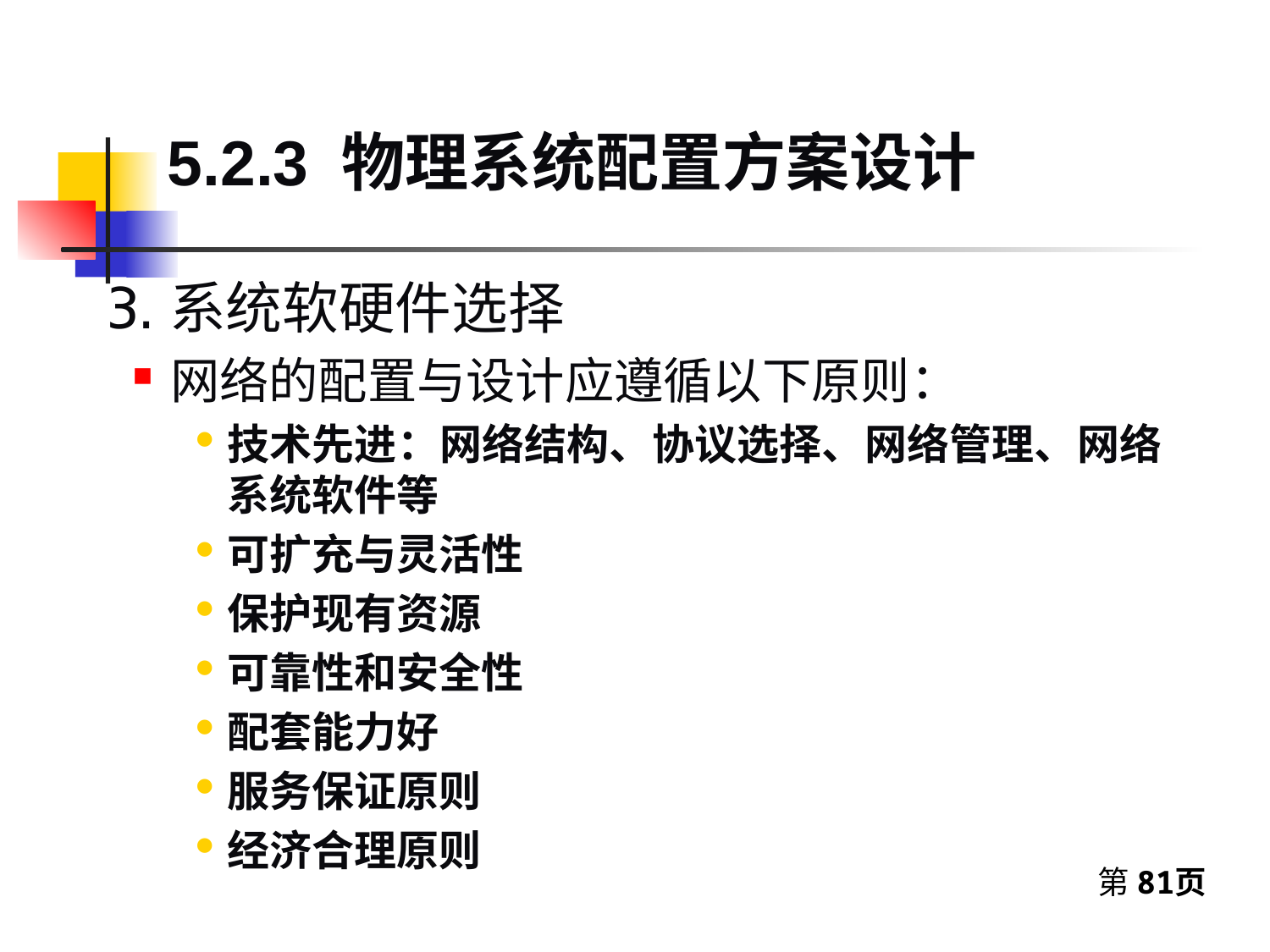

5.2.3 物理系统配置方案设计
3.系统软硬件选择
网络的配置与设计应遵循以下原则：
技术先进：网络结构、协议选择、网络管理、网络系统软件等
可扩充与灵活性
保护现有资源
可靠性和安全性
配套能力好
服务保证原则
经济合理原则